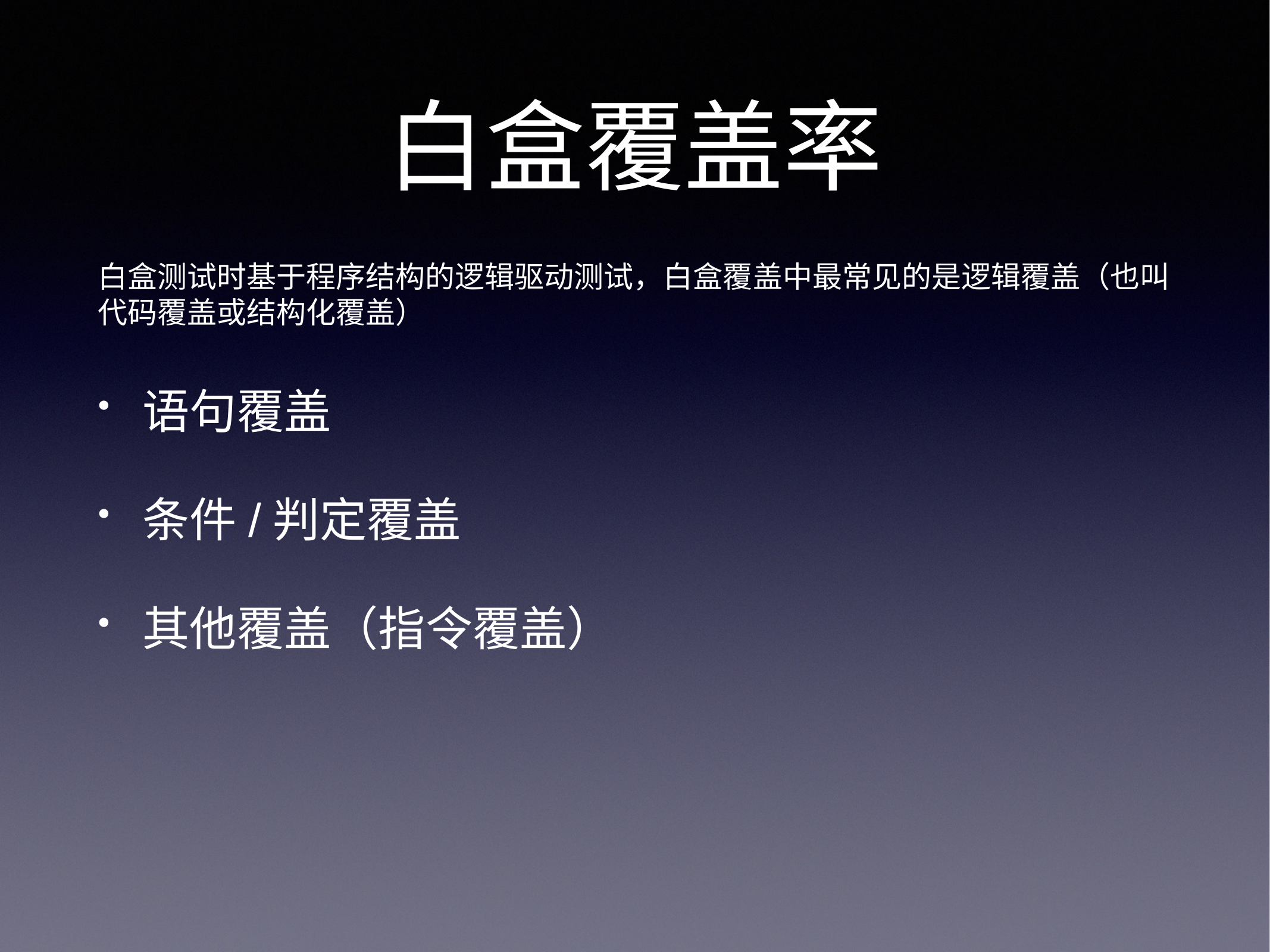

# 白盒覆盖率
白盒测试时基于程序结构的逻辑驱动测试，白盒覆盖中最常见的是逻辑覆盖（也叫代码覆盖或结构化覆盖）
语句覆盖
条件/判定覆盖
其他覆盖（指令覆盖）